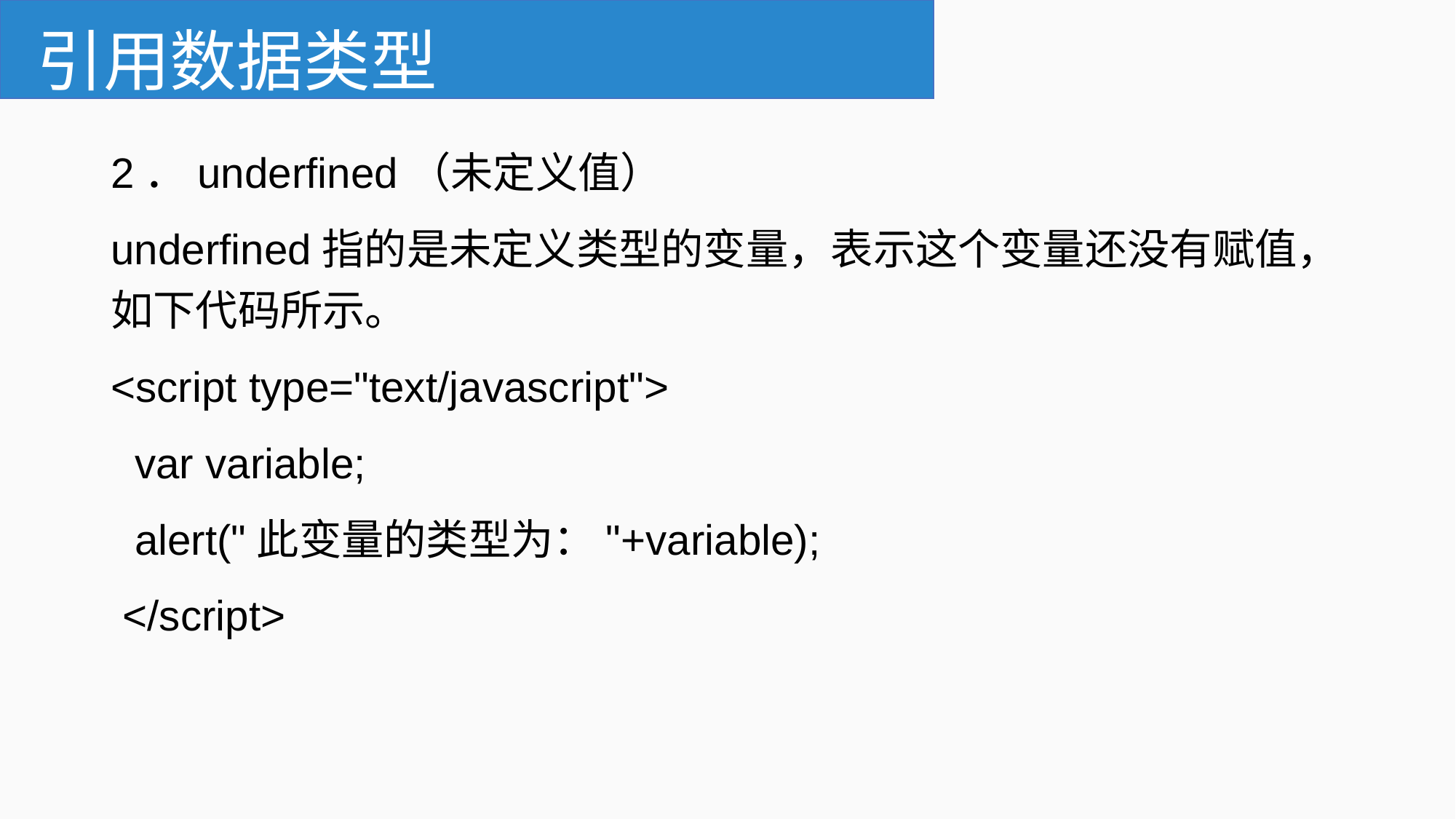

# 引用数据类型
2．underfined（未定义值）
underfined指的是未定义类型的变量，表示这个变量还没有赋值，如下代码所示。
<script type="text/javascript">
  var variable;
  alert("此变量的类型为："+variable);
 </script>